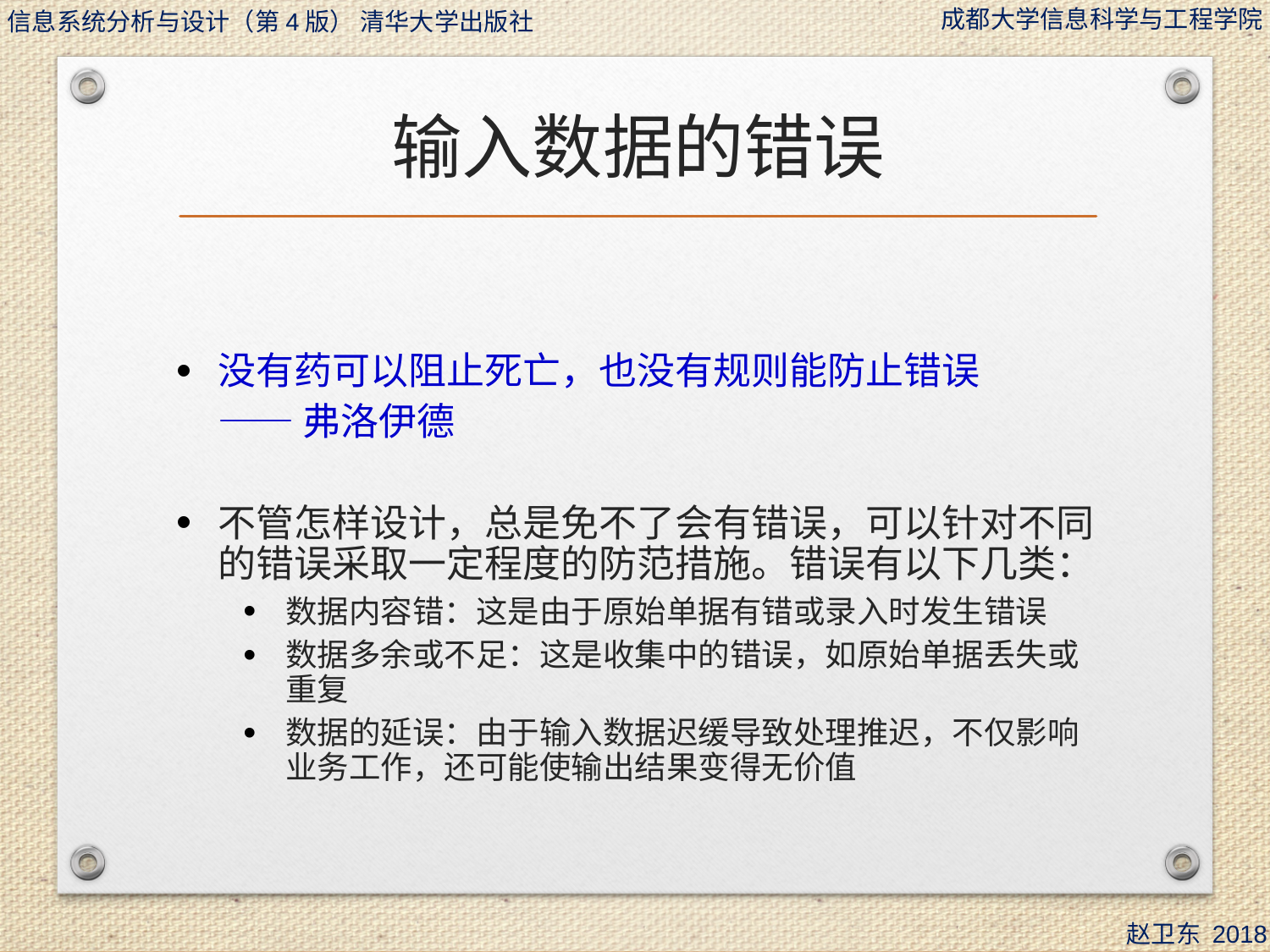

# 输入数据的错误
没有药可以阻止死亡，也没有规则能防止错误
						——弗洛伊德

不管怎样设计，总是免不了会有错误，可以针对不同的错误采取一定程度的防范措施。错误有以下几类：
数据内容错：这是由于原始单据有错或录入时发生错误
数据多余或不足：这是收集中的错误，如原始单据丢失或重复
数据的延误：由于输入数据迟缓导致处理推迟，不仅影响业务工作，还可能使输出结果变得无价值